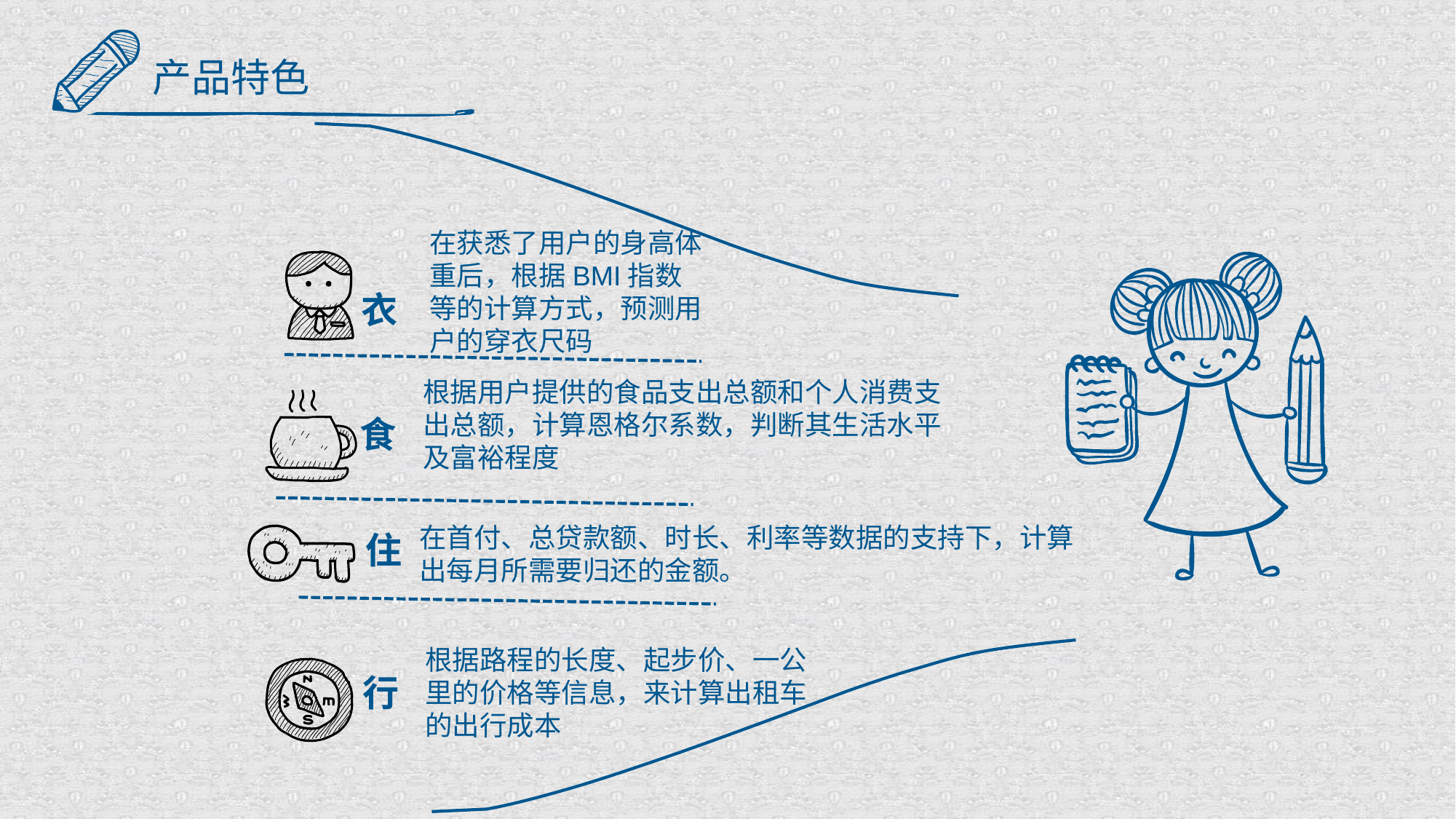

产品特色

在获悉了用户的身高体重后，根据BMI指数等的计算方式，预测用户的穿衣尺码

衣
根据用户提供的食品支出总额和个人消费支出总额，计算恩格尔系数，判断其生活水平及富裕程度

食
在首付、总贷款额、时长、利率等数据的支持下，计算出每月所需要归还的金额。
住

根据路程的长度、起步价、一公里的价格等信息，来计算出租车的出行成本

行